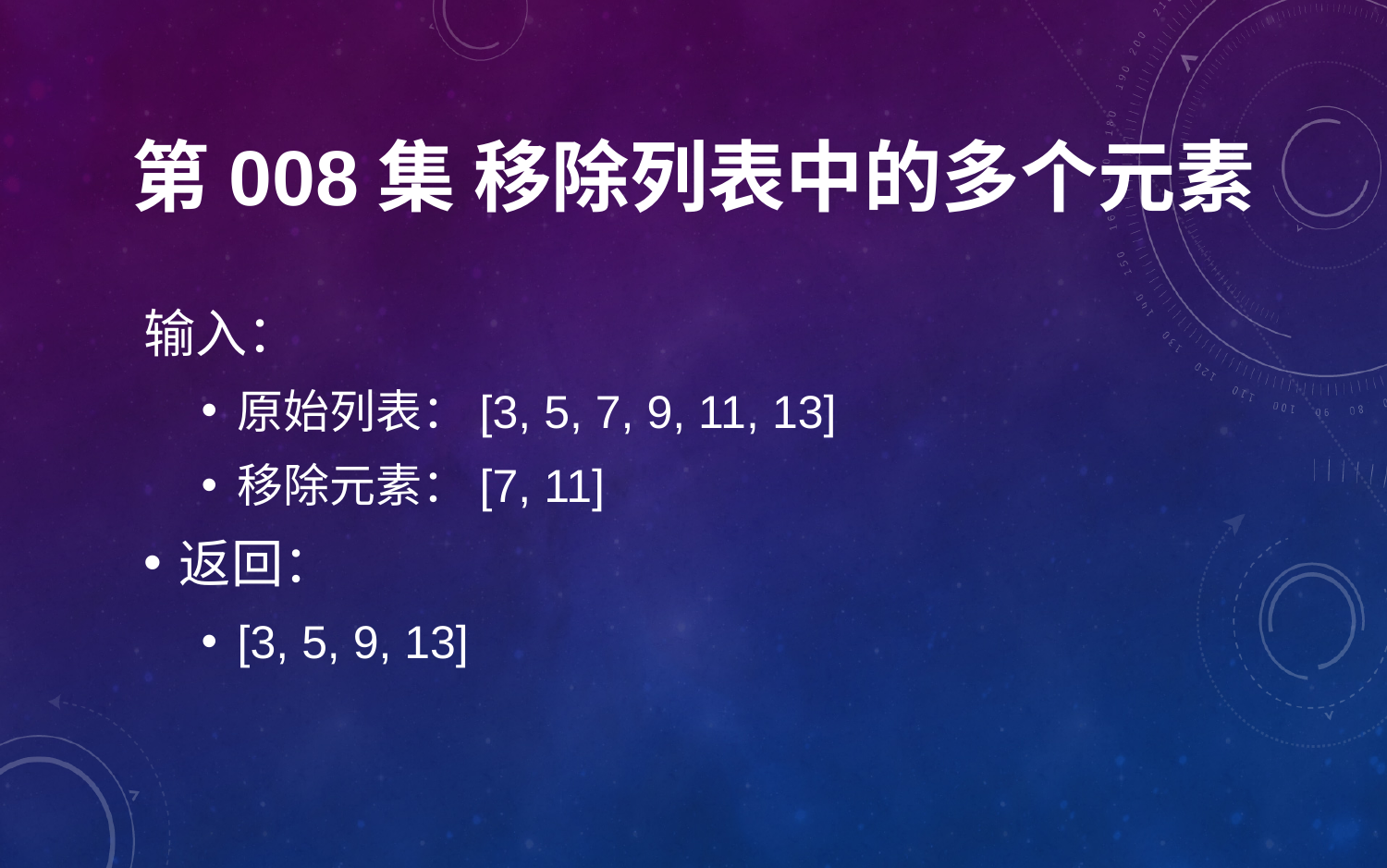

第008集 移除列表中的多个元素
输入：
原始列表：[3, 5, 7, 9, 11, 13]
移除元素：[7, 11]
返回：
[3, 5, 9, 13]